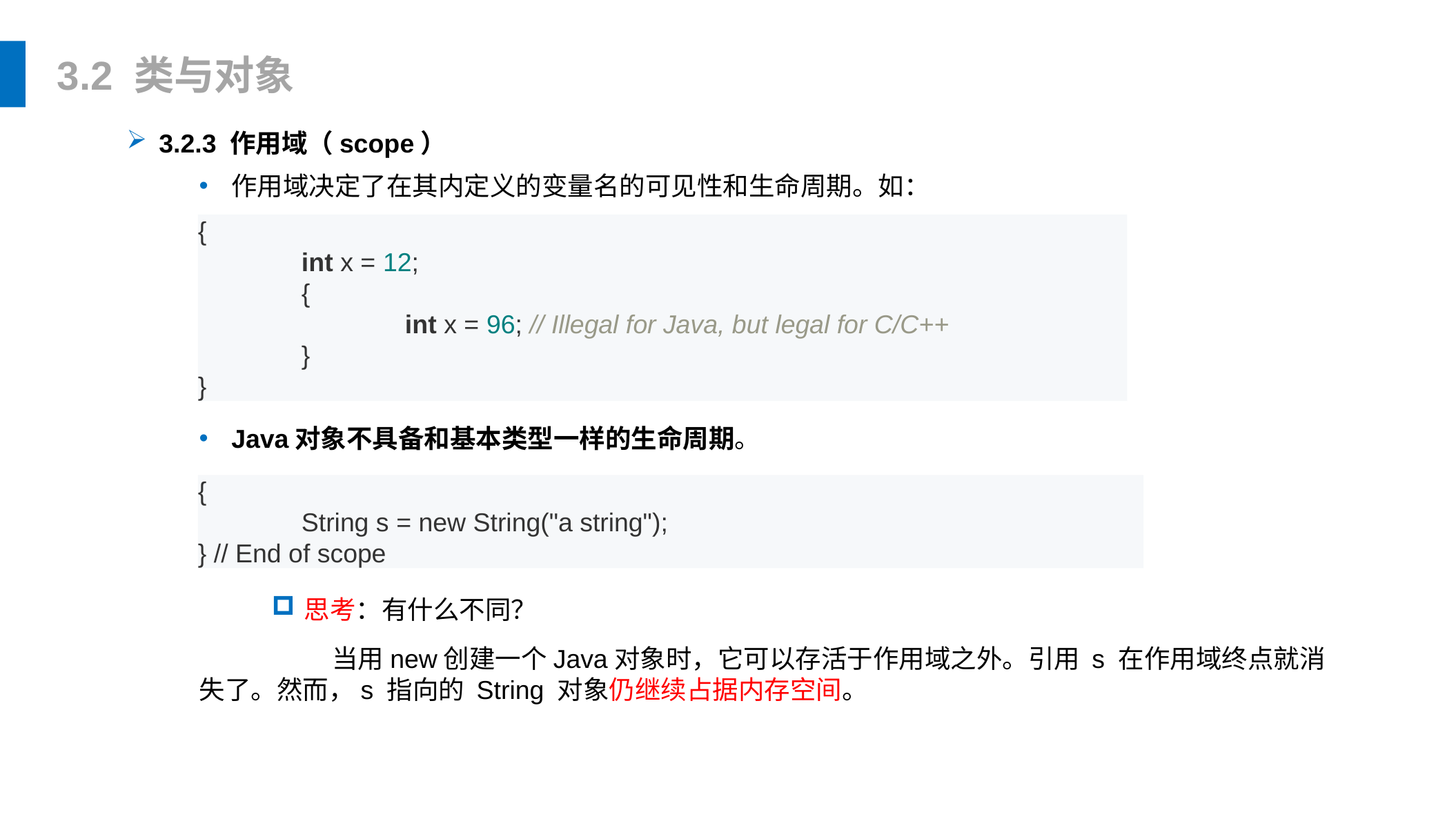

3.2 类与对象
3.2.3 作用域（scope）
作用域决定了在其内定义的变量名的可见性和生命周期。如：
{
	int x = 12;
	{
		int x = 96; // Illegal for Java, but legal for C/C++
	}
}
Java对象不具备和基本类型一样的生命周期。
{
	String s = new String("a string");
} // End of scope
思考：有什么不同？
	    当用new创建一个Java对象时，它可以存活于作用域之外。引用 s 在作用域终点就消失了。然而，s 指向的 String 对象仍继续占据内存空间。